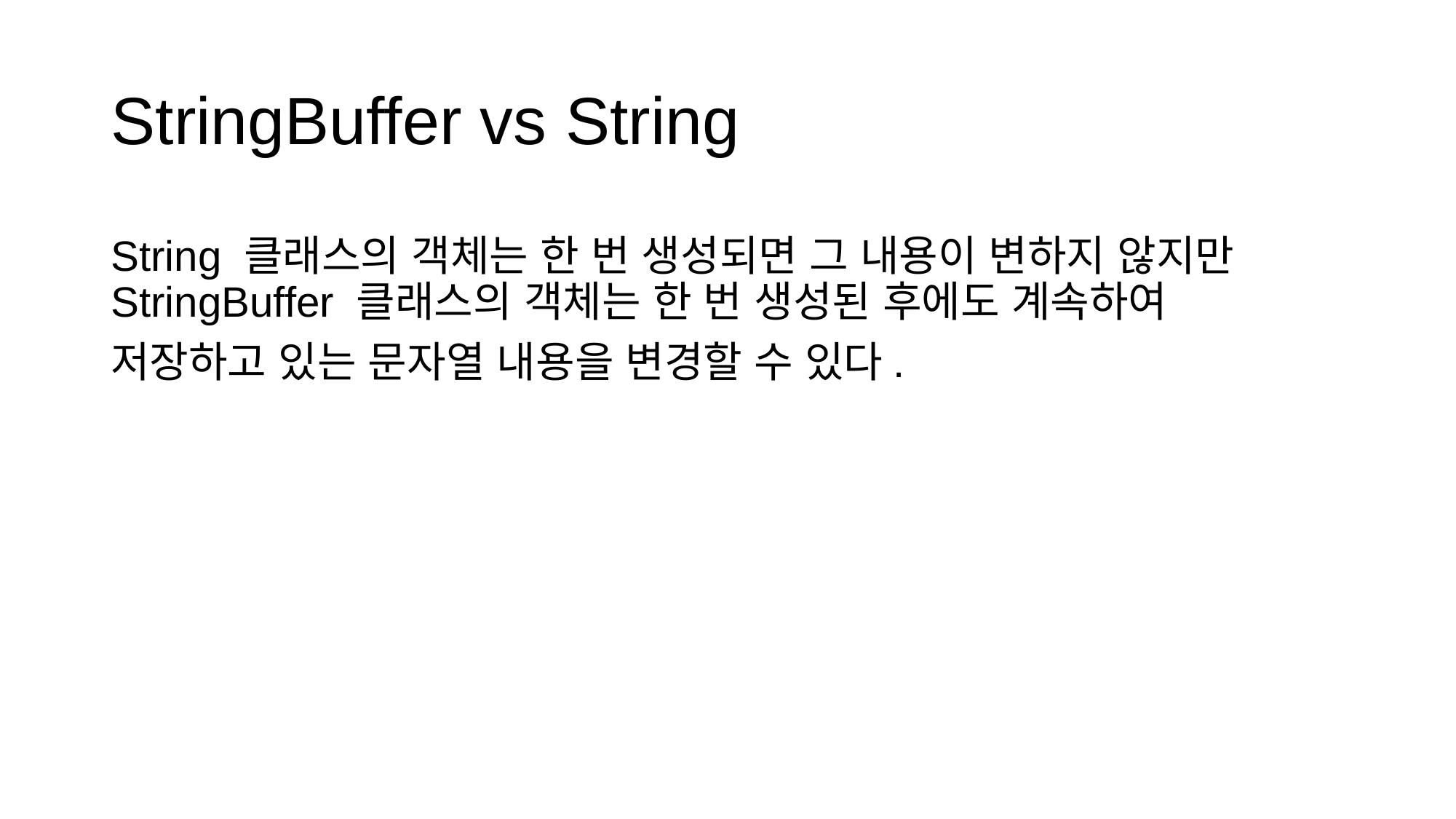

# StringBuffer vs String
String 클래스의 객체는 한 번 생성되면 그 내용이 변하지 않지만 StringBuffer 클래스의 객체는 한 번 생성된 후에도 계속하여
저장하고 있는 문자열 내용을 변경할 수 있다.